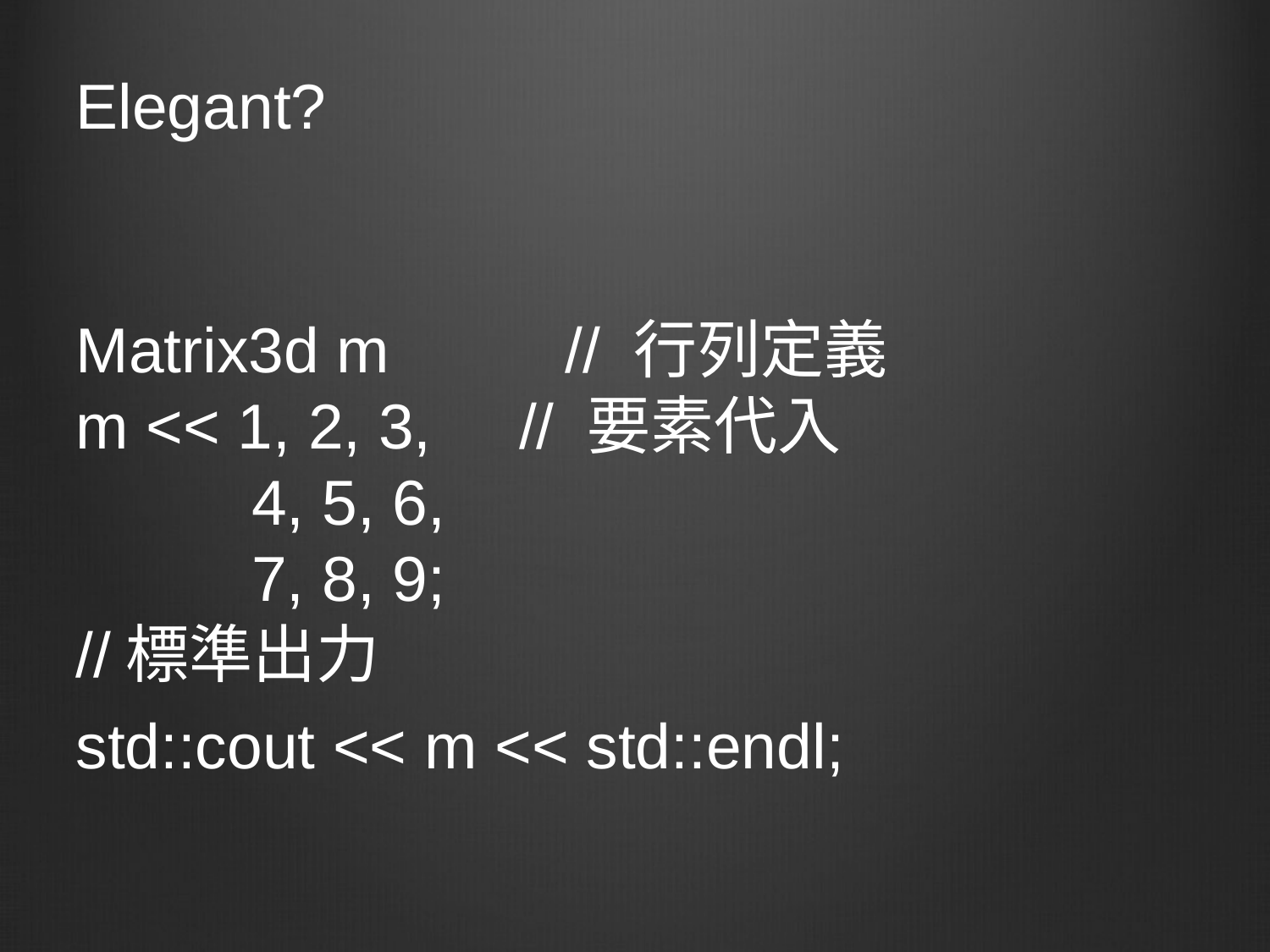

Elegant?
Matrix3d m          // 行列定義
m << 1, 2, 3,     // 要素代入
          4, 5, 6,
          7, 8, 9;
//標準出力
std::cout << m << std::endl;